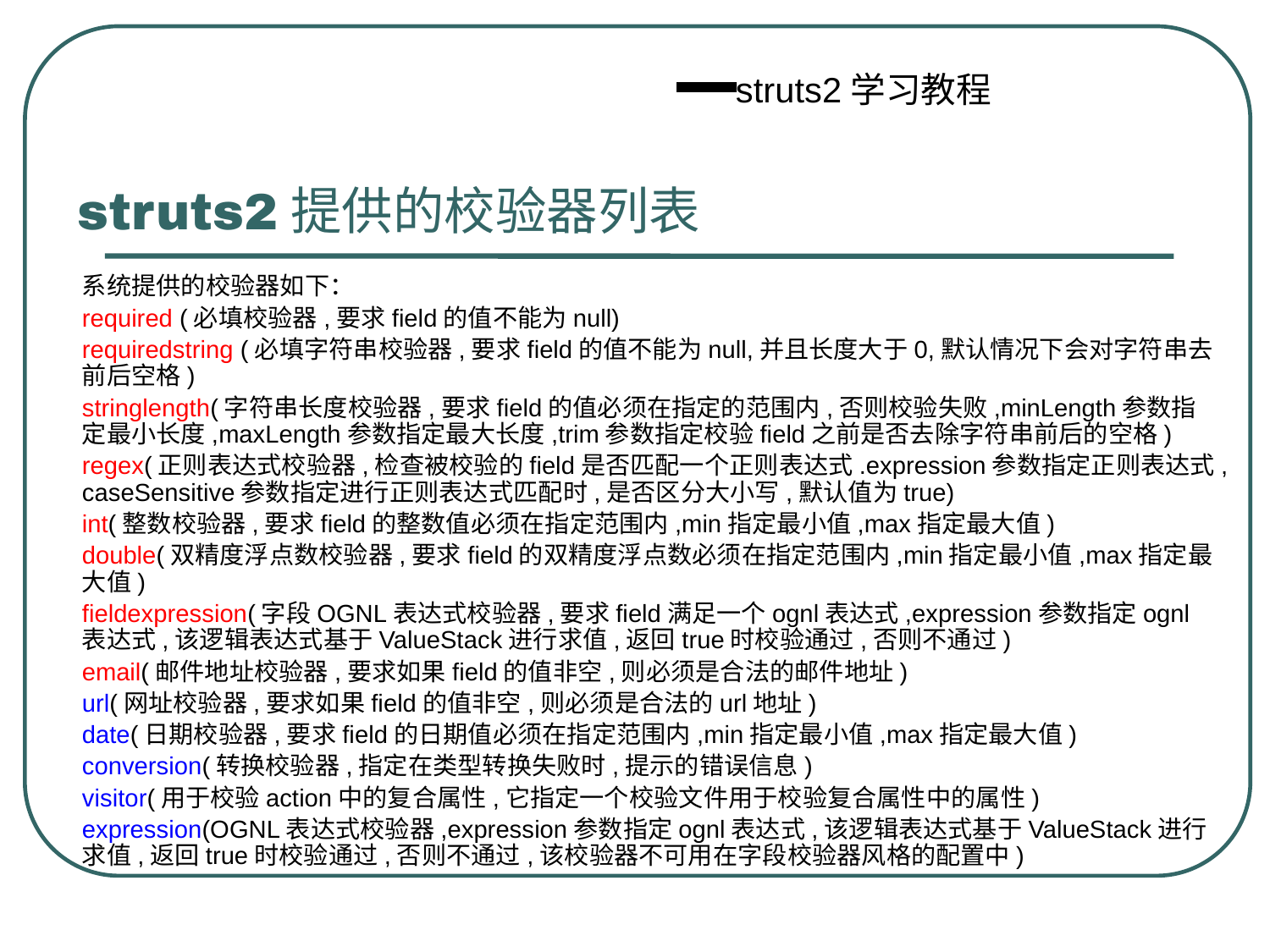

struts2提供的校验器列表
系统提供的校验器如下：
required (必填校验器,要求field的值不能为null)
requiredstring (必填字符串校验器,要求field的值不能为null,并且长度大于0,默认情况下会对字符串去前后空格)
stringlength(字符串长度校验器,要求field的值必须在指定的范围内,否则校验失败,minLength参数指定最小长度,maxLength参数指定最大长度,trim参数指定校验field之前是否去除字符串前后的空格)
regex(正则表达式校验器,检查被校验的field是否匹配一个正则表达式.expression参数指定正则表达式,caseSensitive参数指定进行正则表达式匹配时,是否区分大小写,默认值为true)
int(整数校验器,要求field的整数值必须在指定范围内,min指定最小值,max指定最大值)
double(双精度浮点数校验器,要求field的双精度浮点数必须在指定范围内,min指定最小值,max指定最大值)
fieldexpression(字段OGNL表达式校验器,要求field满足一个ognl表达式,expression参数指定ognl表达式,该逻辑表达式基于ValueStack进行求值,返回true时校验通过,否则不通过)
email(邮件地址校验器,要求如果field的值非空,则必须是合法的邮件地址)
url(网址校验器,要求如果field的值非空,则必须是合法的url地址)
date(日期校验器,要求field的日期值必须在指定范围内,min指定最小值,max指定最大值)
conversion(转换校验器,指定在类型转换失败时,提示的错误信息)
visitor(用于校验action中的复合属性,它指定一个校验文件用于校验复合属性中的属性)
expression(OGNL表达式校验器,expression参数指定ognl表达式,该逻辑表达式基于ValueStack进行求值,返回true时校验通过,否则不通过,该校验器不可用在字段校验器风格的配置中)